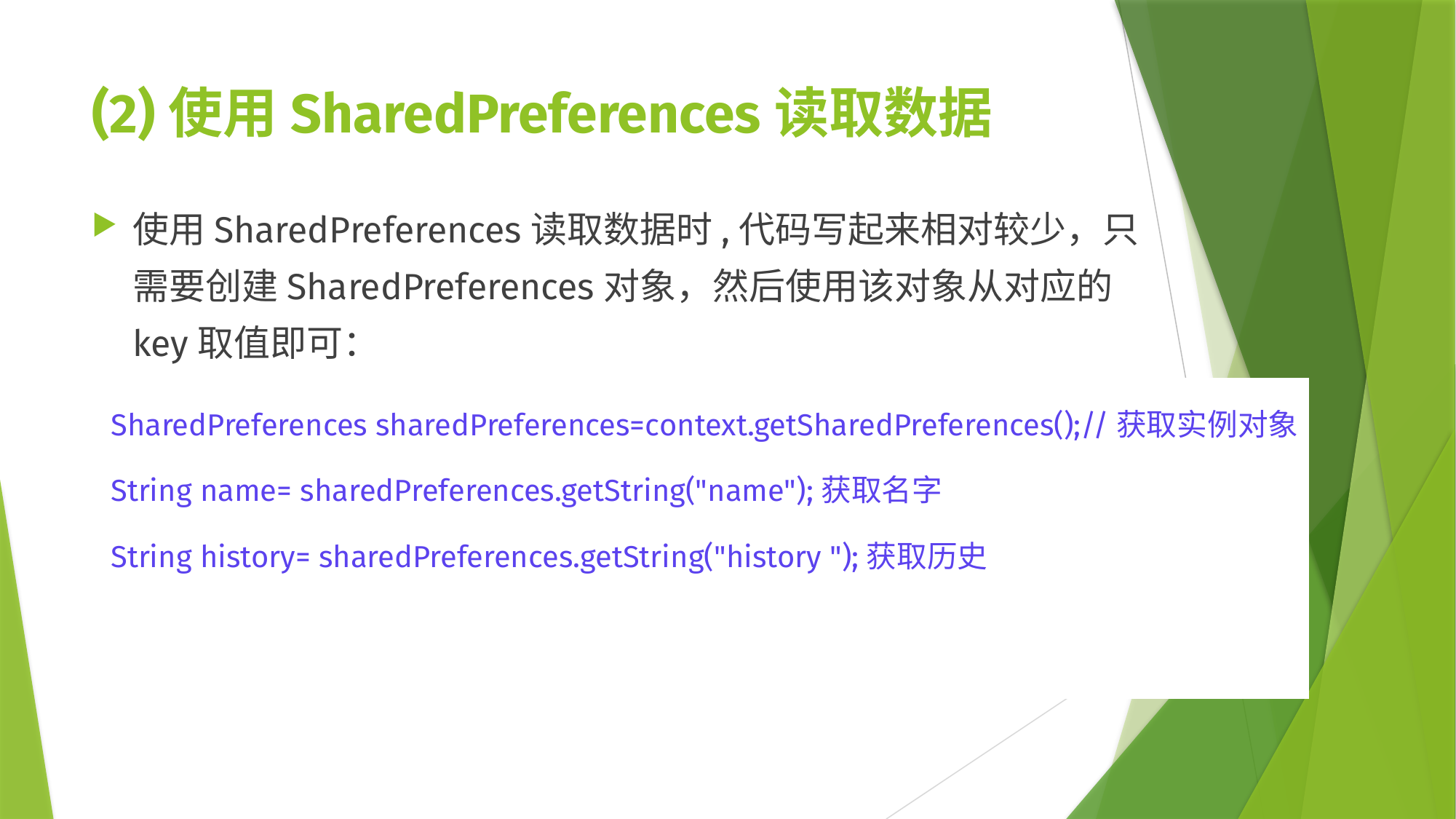

# (2)使用SharedPreferences读取数据
使用SharedPreferences读取数据时,代码写起来相对较少，只需要创建SharedPreferences对象，然后使用该对象从对应的key取值即可：
| SharedPreferences sharedPreferences=context.getSharedPreferences();//获取实例对象 String name= sharedPreferences.getString("name");获取名字 String history= sharedPreferences.getString("history ");获取历史 |
| --- |